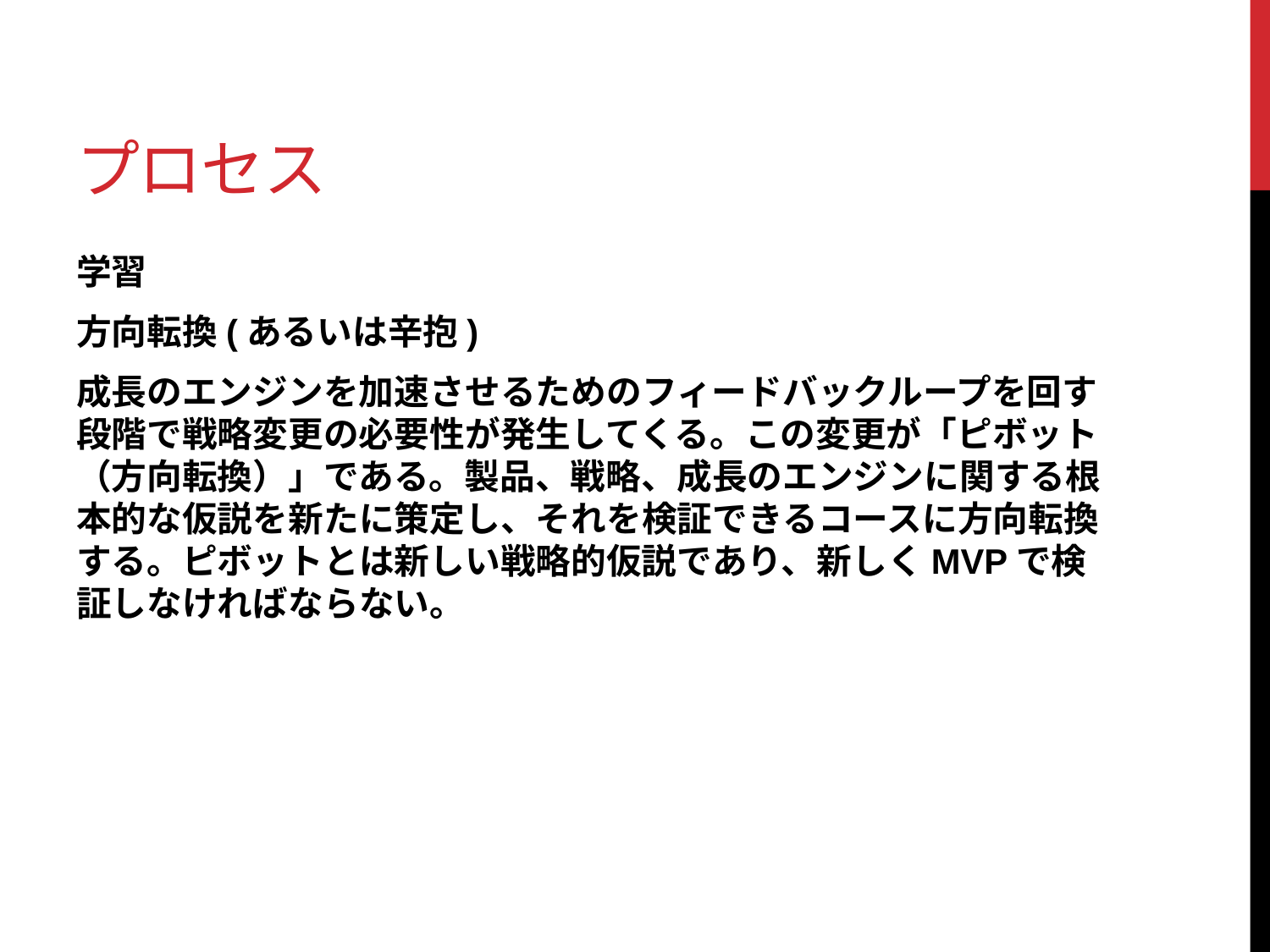

# プロセス
学習
方向転換(あるいは辛抱)
成長のエンジンを加速させるためのフィードバックループを回す段階で戦略変更の必要性が発生してくる。この変更が「ピボット（方向転換）」である。製品、戦略、成長のエンジンに関する根本的な仮説を新たに策定し、それを検証できるコースに方向転換する。ピボットとは新しい戦略的仮説であり、新しくMVPで検証しなければならない。